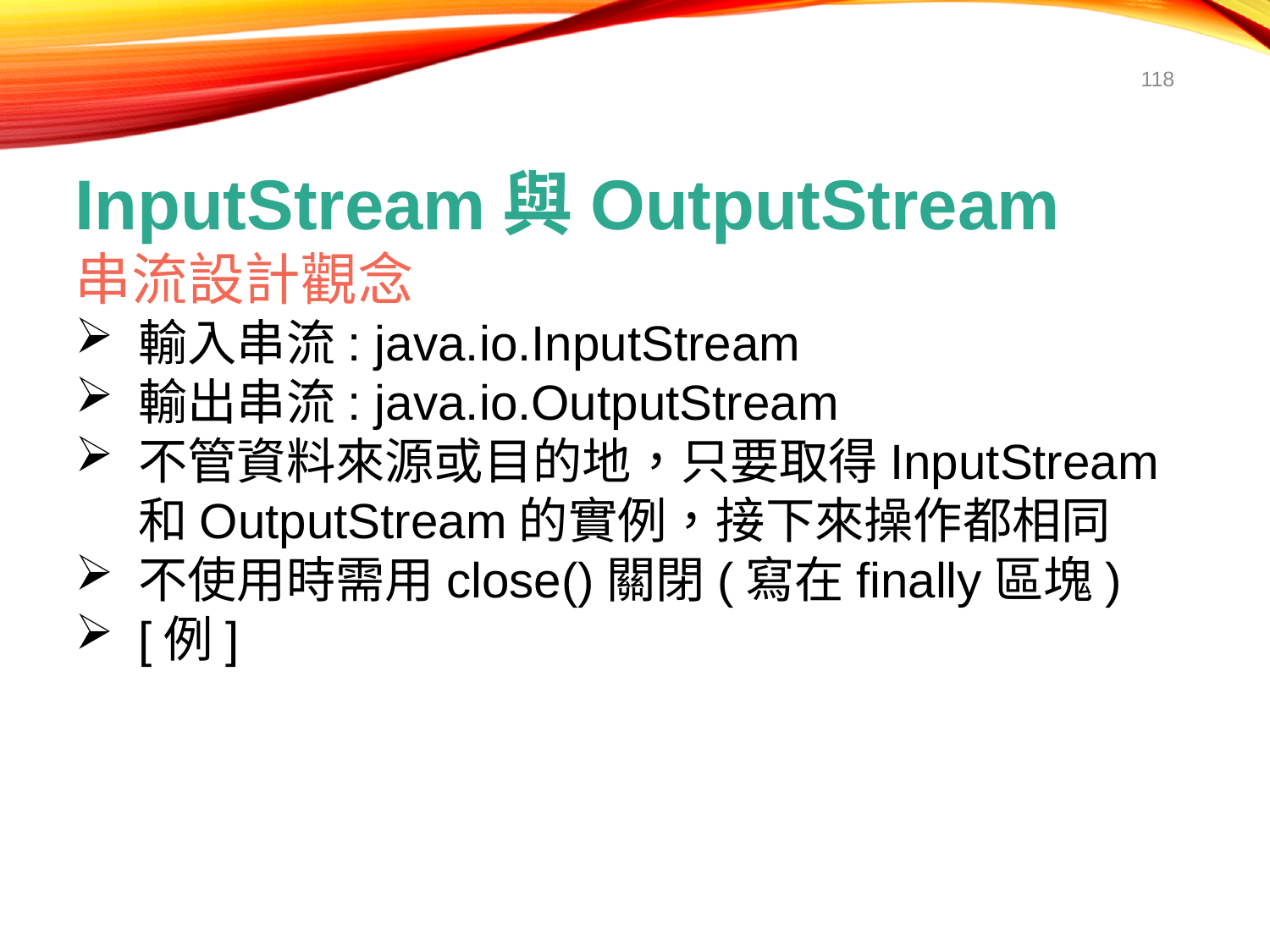

118
InputStream與OutputStream
串流設計觀念
輸入串流: java.io.InputStream
輸出串流: java.io.OutputStream
不管資料來源或目的地，只要取得InputStream和OutputStream的實例，接下來操作都相同
不使用時需用close()關閉(寫在finally區塊)
[例]